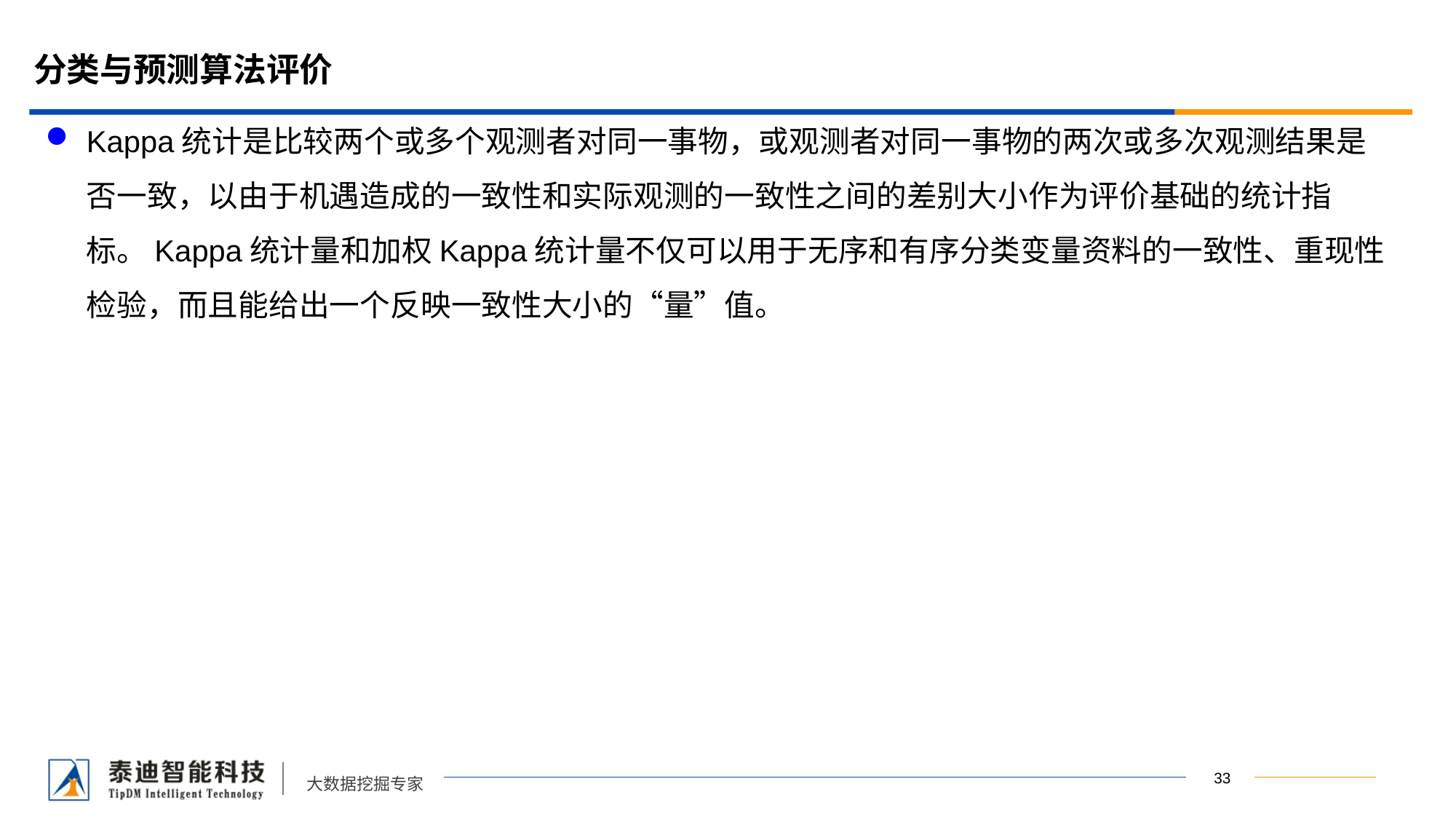

分类与预测算法评价
Kappa统计是比较两个或多个观测者对同一事物，或观测者对同一事物的两次或多次观测结果是否一致，以由于机遇造成的一致性和实际观测的一致性之间的差别大小作为评价基础的统计指标。Kappa统计量和加权Kappa统计量不仅可以用于无序和有序分类变量资料的一致性、重现性检验，而且能给出一个反映一致性大小的“量”值。